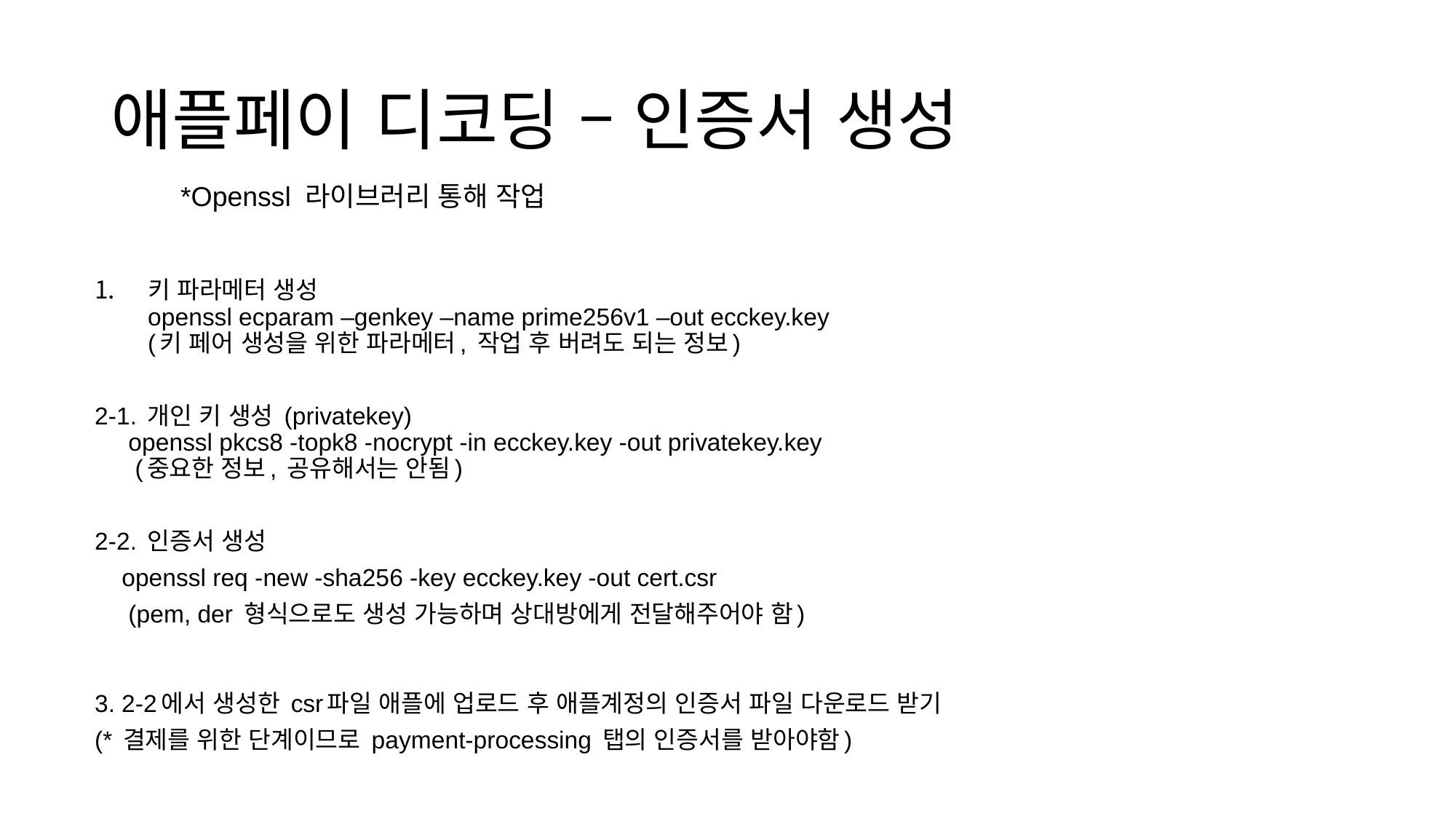

# 애플페이 디코딩 – 인증서 생성
*Openssl 라이브러리 통해 작업
키 파라메터 생성
openssl ecparam –genkey –name prime256v1 –out ecckey.key
(키 페어 생성을 위한 파라메터, 작업 후 버려도 되는 정보)

2-1. 개인 키 생성 (privatekey)
     openssl pkcs8 -topk8 -nocrypt -in ecckey.key -out privatekey.key
      (중요한 정보, 공유해서는 안됨)

2-2. 인증서 생성
    openssl req -new -sha256 -key ecckey.key -out cert.csr
     (pem, der 형식으로도 생성 가능하며 상대방에게 전달해주어야 함)
3. 2-2에서 생성한 csr파일 애플에 업로드 후 애플계정의 인증서 파일 다운로드 받기
(* 결제를 위한 단계이므로 payment-processing 탭의 인증서를 받아야함)